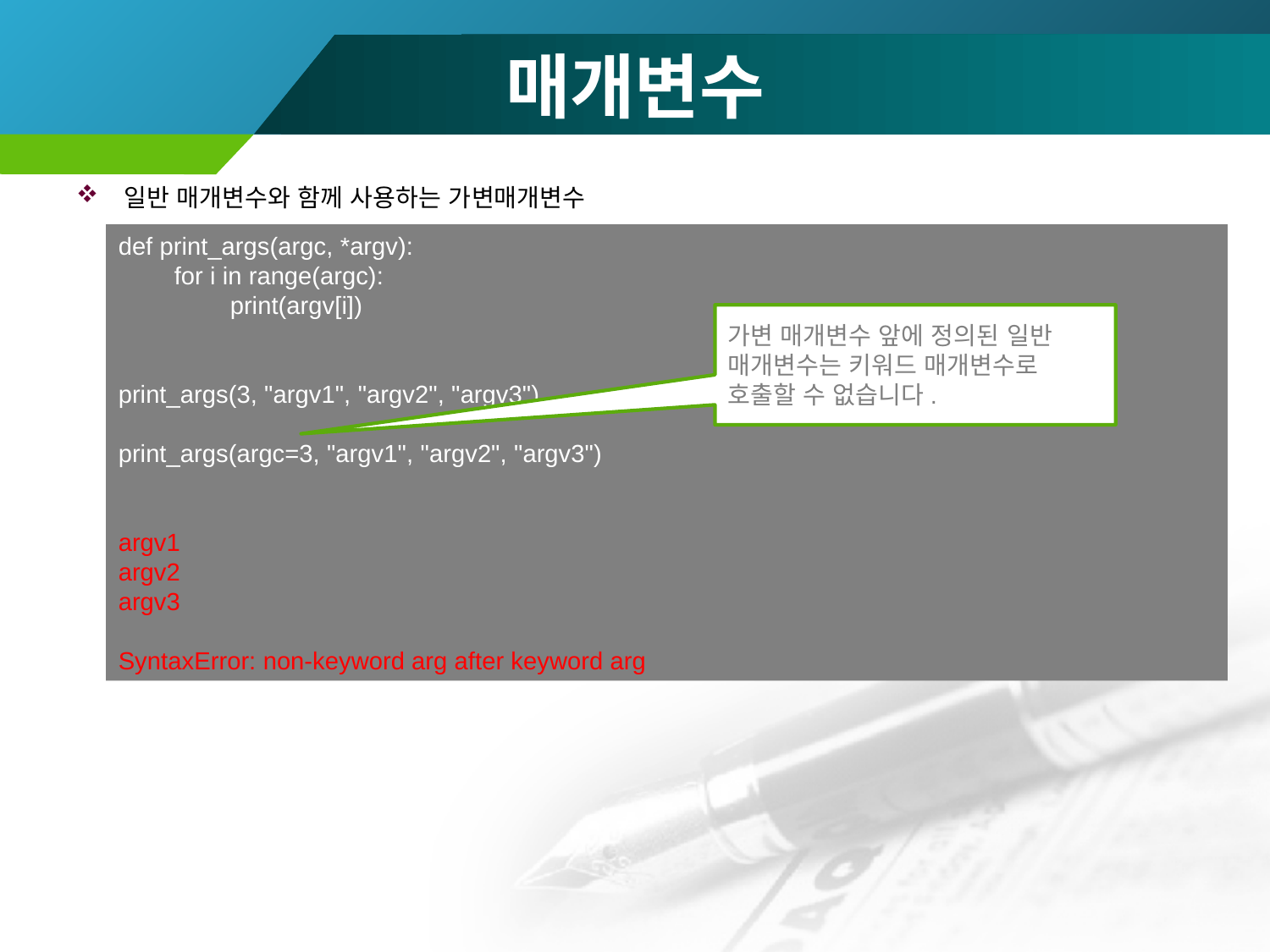

# 매개변수
일반 매개변수와 함께 사용하는 가변매개변수
def print_args(argc, *argv):
        for i in range(argc):
                print(argv[i])

print_args(3, "argv1", "argv2", "argv3")

print_args(argc=3, "argv1", "argv2", "argv3")

argv1
argv2
argv3

SyntaxError: non-keyword arg after keyword arg
가변 매개변수 앞에 정의된 일반 매개변수는 키워드 매개변수로 호출할 수 없습니다.